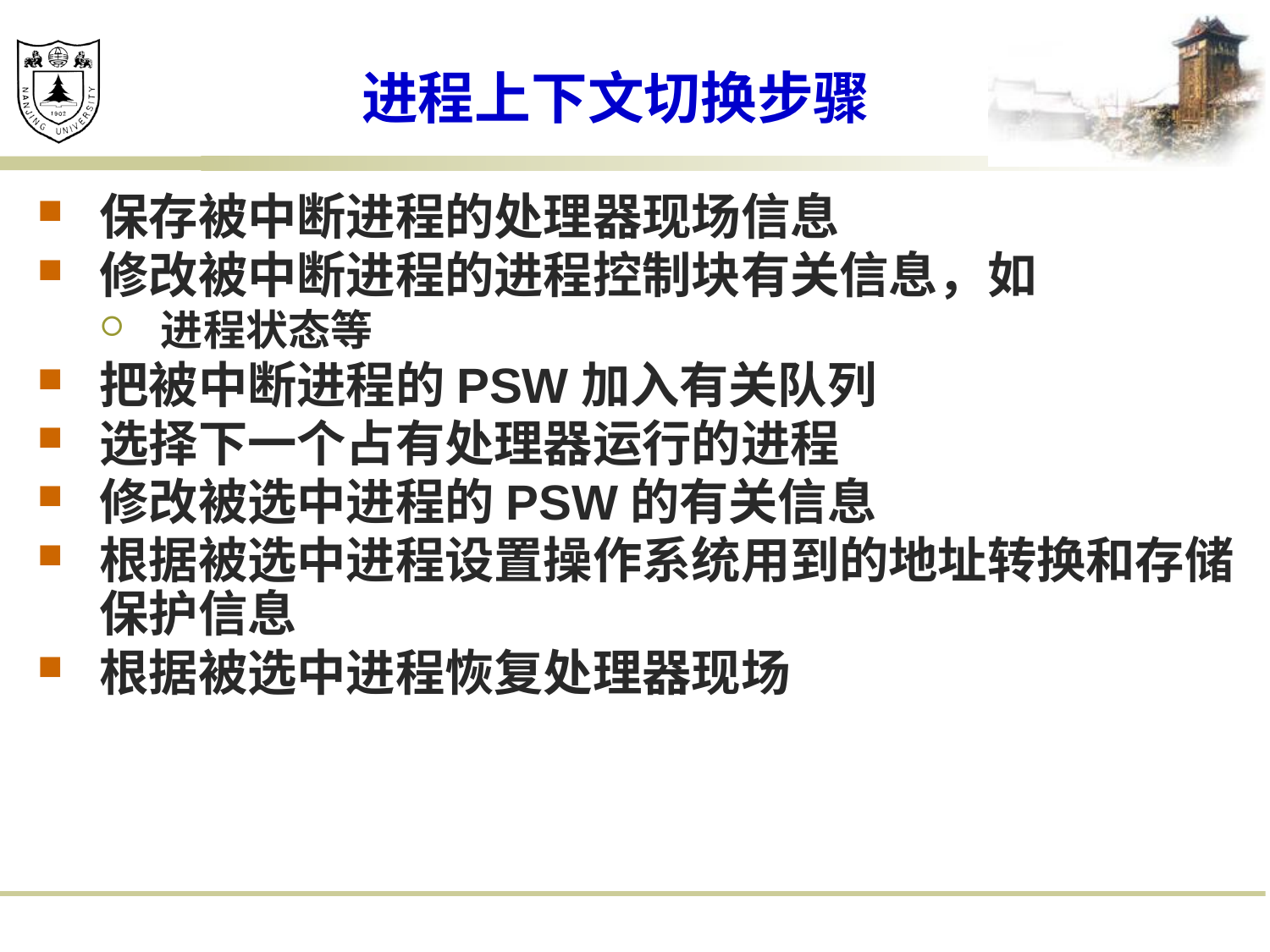

进程上下文切换步骤

保存被中断进程的处理器现场信息
修改被中断进程的进程控制块有关信息，如
进程状态等
把被中断进程的PSW加入有关队列
选择下一个占有处理器运行的进程
修改被选中进程的PSW的有关信息
根据被选中进程设置操作系统用到的地址转换和存储保护信息
根据被选中进程恢复处理器现场

93